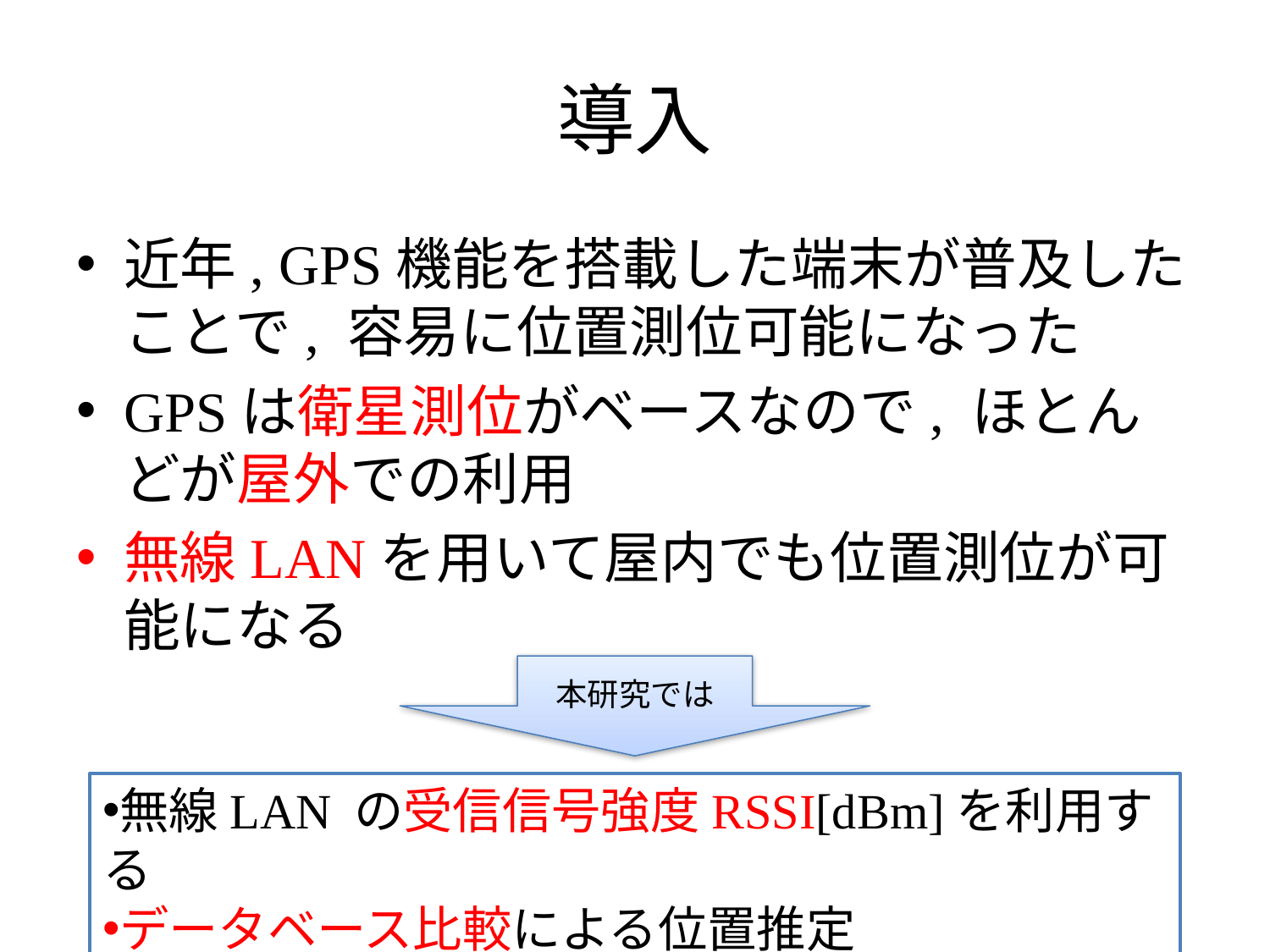

# 導入
近年, GPS機能を搭載した端末が普及したことで, 容易に位置測位可能になった
GPSは衛星測位がベースなので, ほとんどが屋外での利用
無線LANを用いて屋内でも位置測位が可能になる
本研究では
無線LAN の受信信号強度RSSI[dBm]を利用する
データベース比較による位置推定